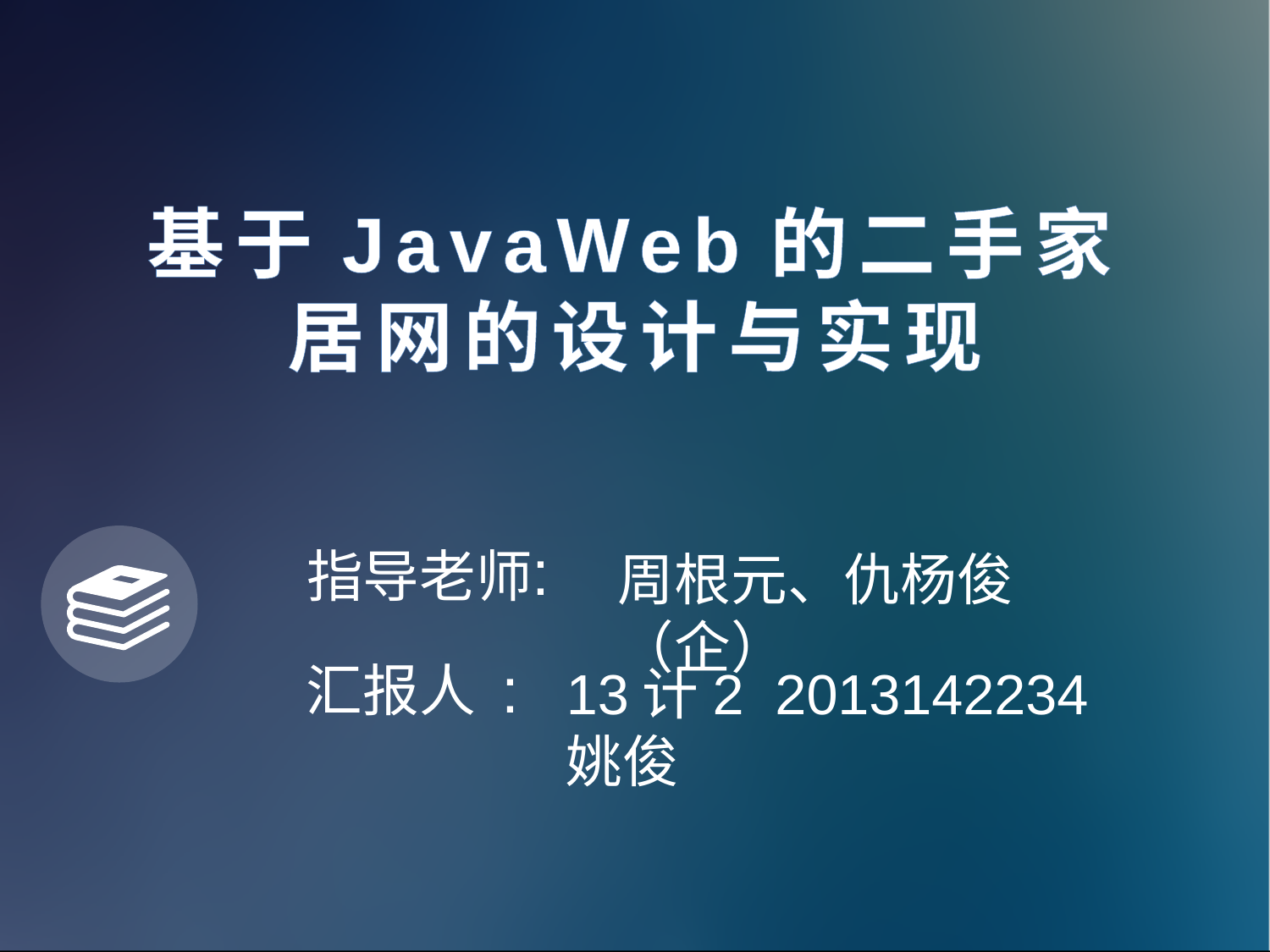

基于JavaWeb的二手家居网的设计与实现

:
指导老师
周根元、仇杨俊（企）
:
汇报人
13计2  2013142234  姚俊